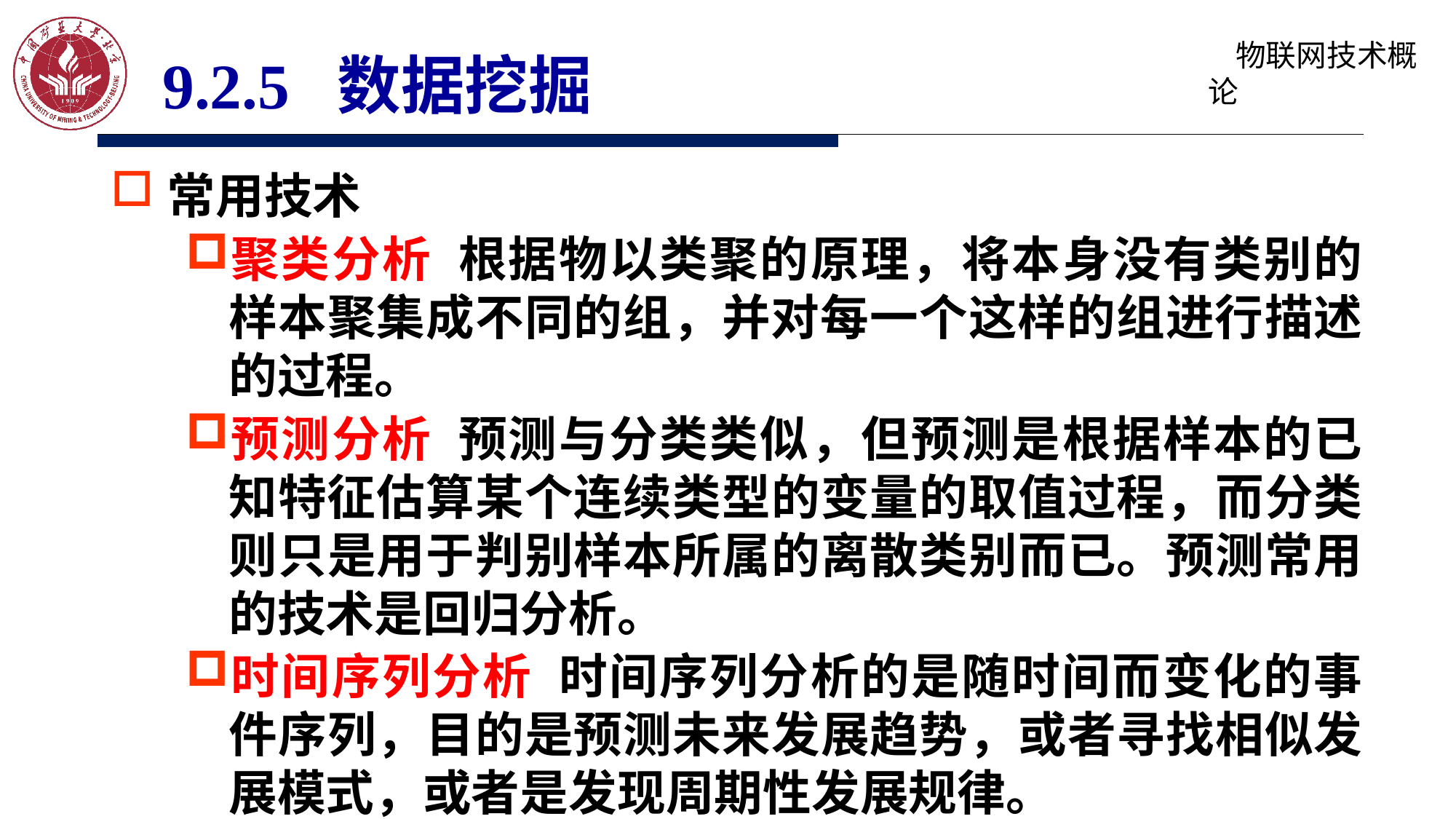

9.2.5  数据挖掘
常用技术
聚类分析  根据物以类聚的原理，将本身没有类别的样本聚集成不同的组，并对每一个这样的组进行描述的过程。
预测分析  预测与分类类似，但预测是根据样本的已知特征估算某个连续类型的变量的取值过程，而分类则只是用于判别样本所属的离散类别而已。预测常用的技术是回归分析。
时间序列分析  时间序列分析的是随时间而变化的事件序列，目的是预测未来发展趋势，或者寻找相似发展模式，或者是发现周期性发展规律。